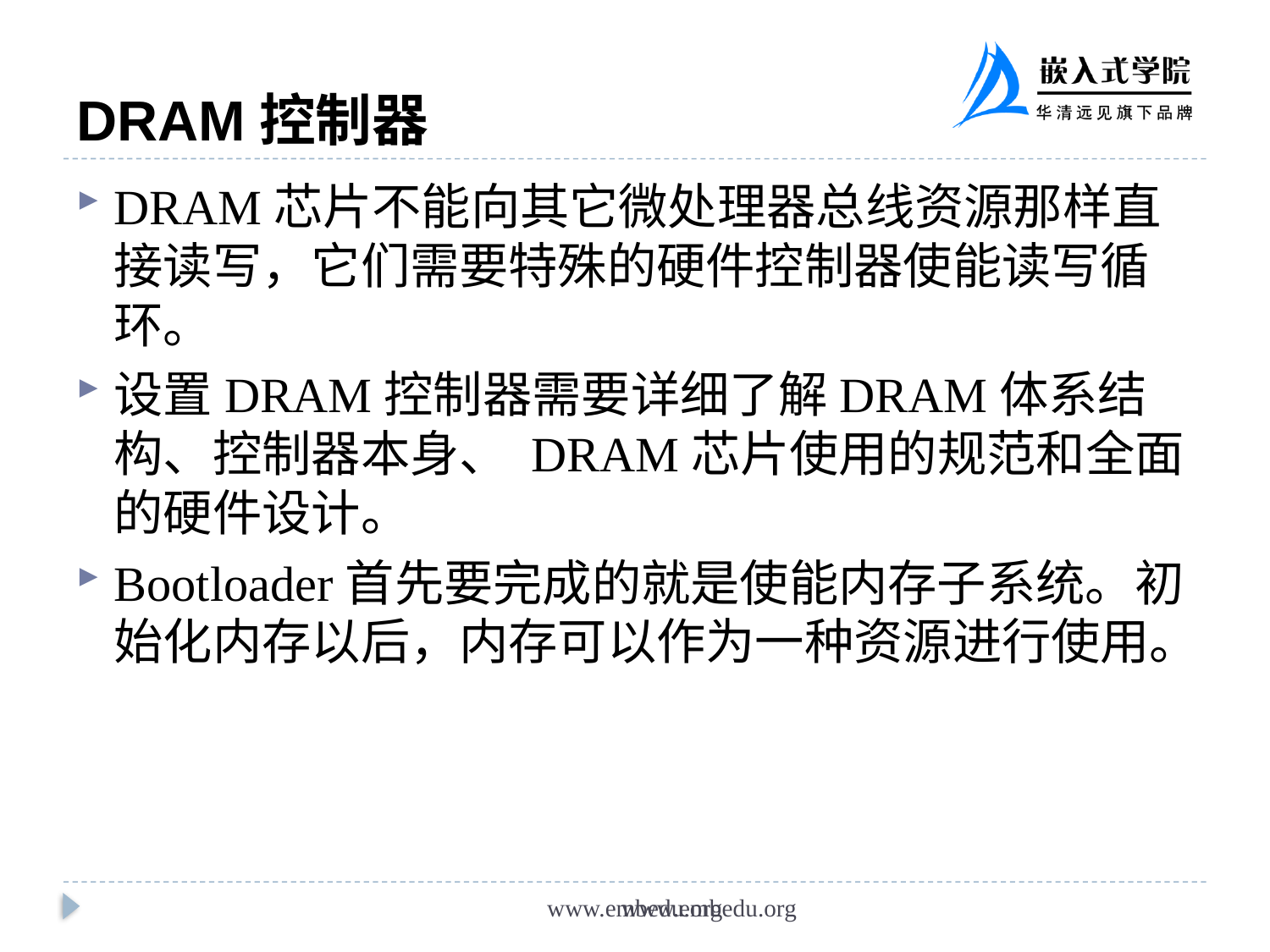

# DRAM控制器
DRAM芯片不能向其它微处理器总线资源那样直接读写，它们需要特殊的硬件控制器使能读写循环。
设置DRAM控制器需要详细了解DRAM体系结构、控制器本身、 DRAM芯片使用的规范和全面的硬件设计。
Bootloader首先要完成的就是使能内存子系统。初始化内存以后，内存可以作为一种资源进行使用。
www.embedu.org
www.embedu.org